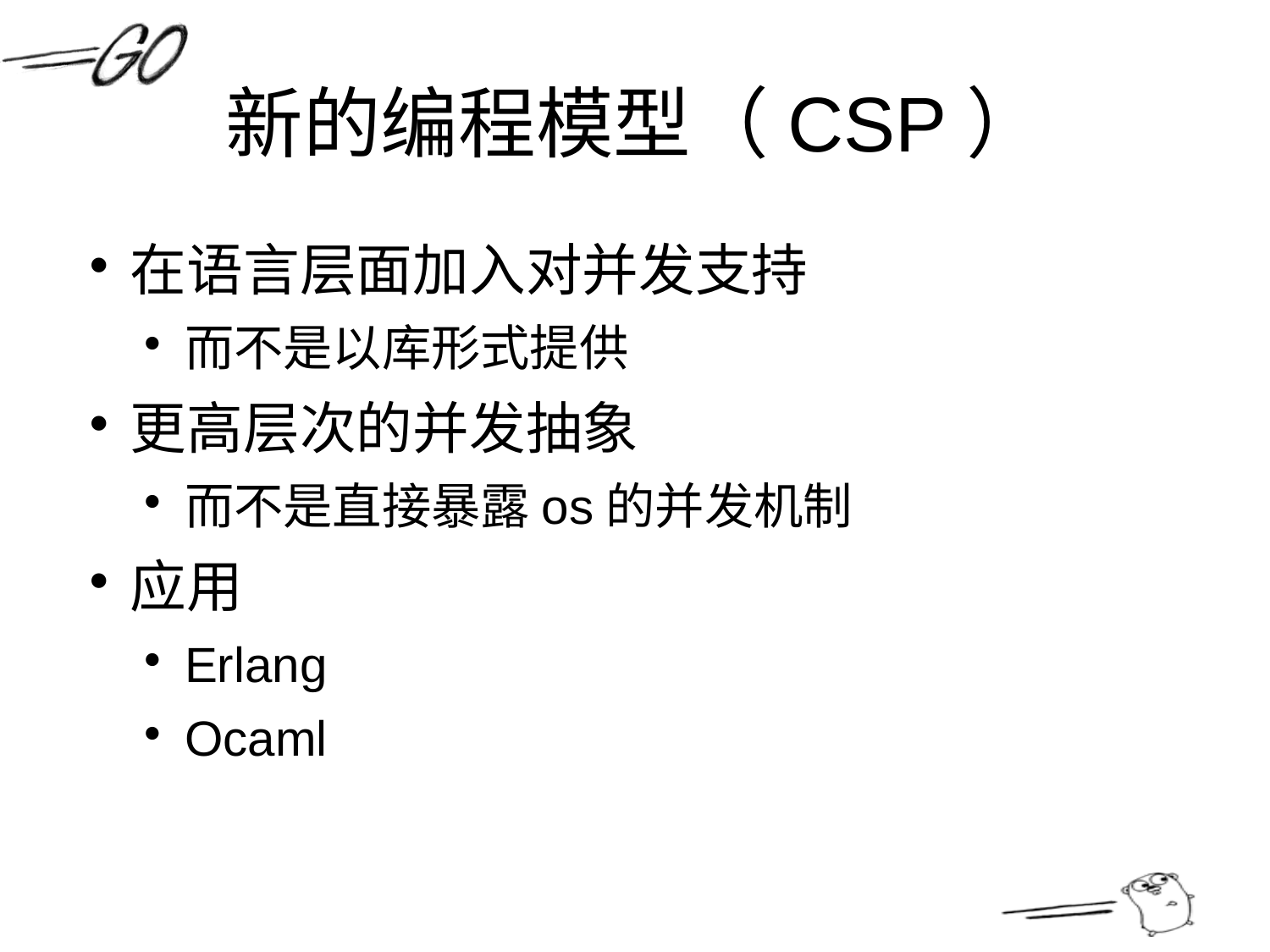

新的编程模型（CSP）
在语言层面加入对并发支持
而不是以库形式提供
更高层次的并发抽象
而不是直接暴露os的并发机制
应用
Erlang
Ocaml